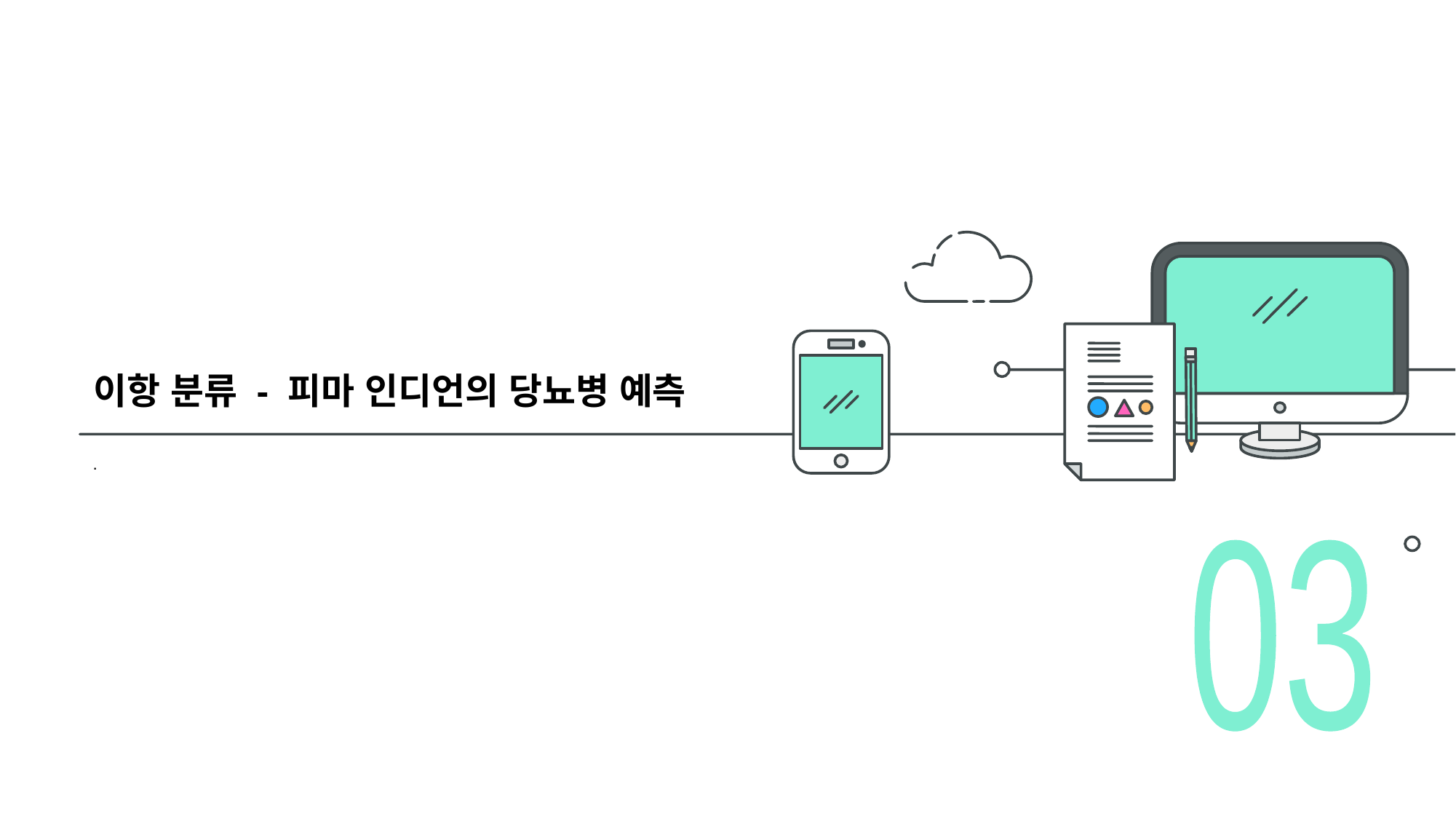

# 이항 분류 - 피마 인디언의 당뇨병 예측
.
03